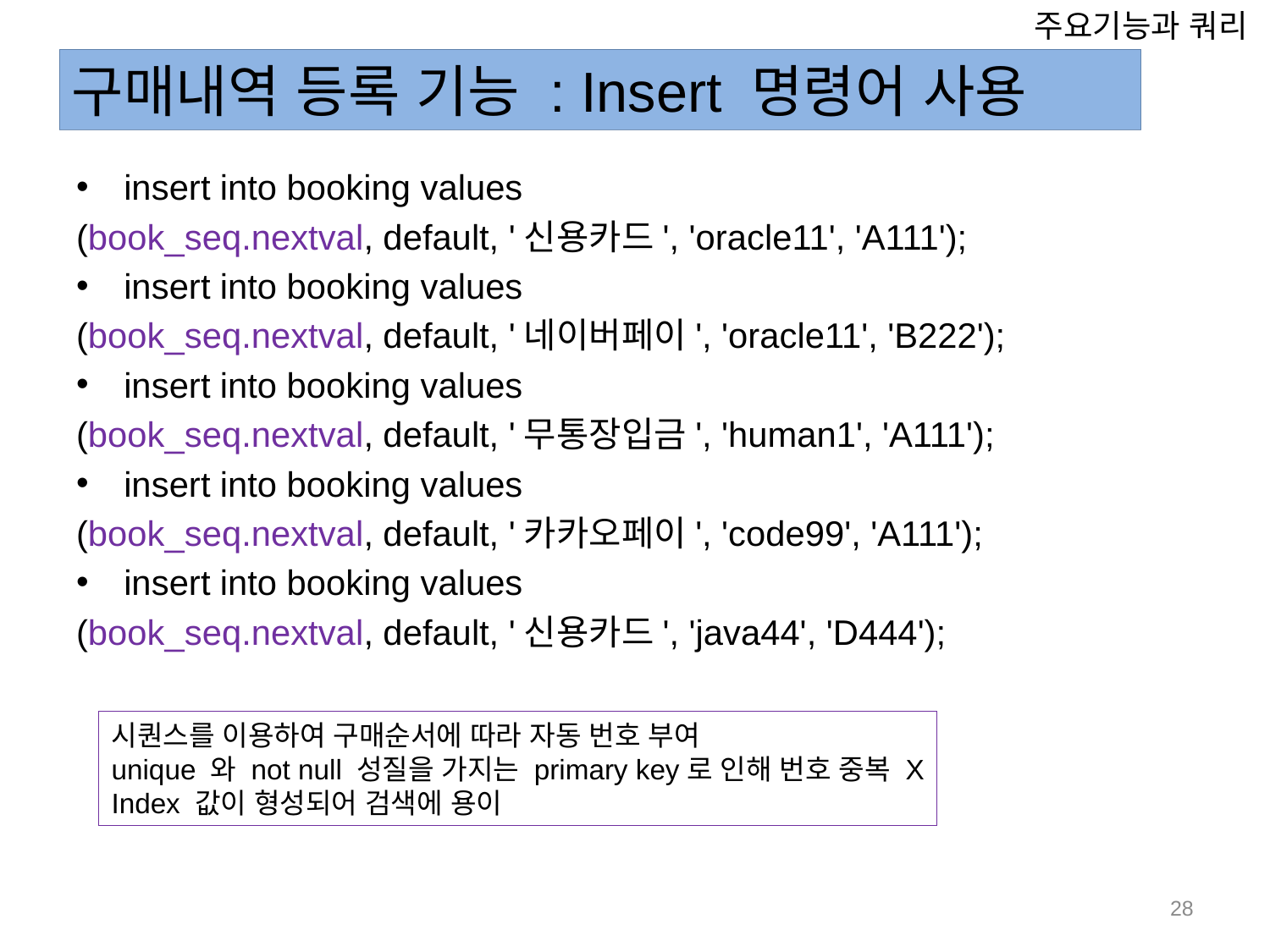

주요기능과 쿼리
구매내역 등록 기능 : Insert 명령어 사용
insert into booking values
(book_seq.nextval, default, '신용카드', 'oracle11', 'A111');
insert into booking values
(book_seq.nextval, default, '네이버페이', 'oracle11', 'B222');
insert into booking values
(book_seq.nextval, default, '무통장입금', 'human1', 'A111');
insert into booking values
(book_seq.nextval, default, '카카오페이', 'code99', 'A111');
insert into booking values
(book_seq.nextval, default, '신용카드', 'java44', 'D444');
시퀀스를 이용하여 구매순서에 따라 자동 번호 부여
unique 와 not null 성질을 가지는 primary key로 인해 번호 중복 X
Index 값이 형성되어 검색에 용이
28